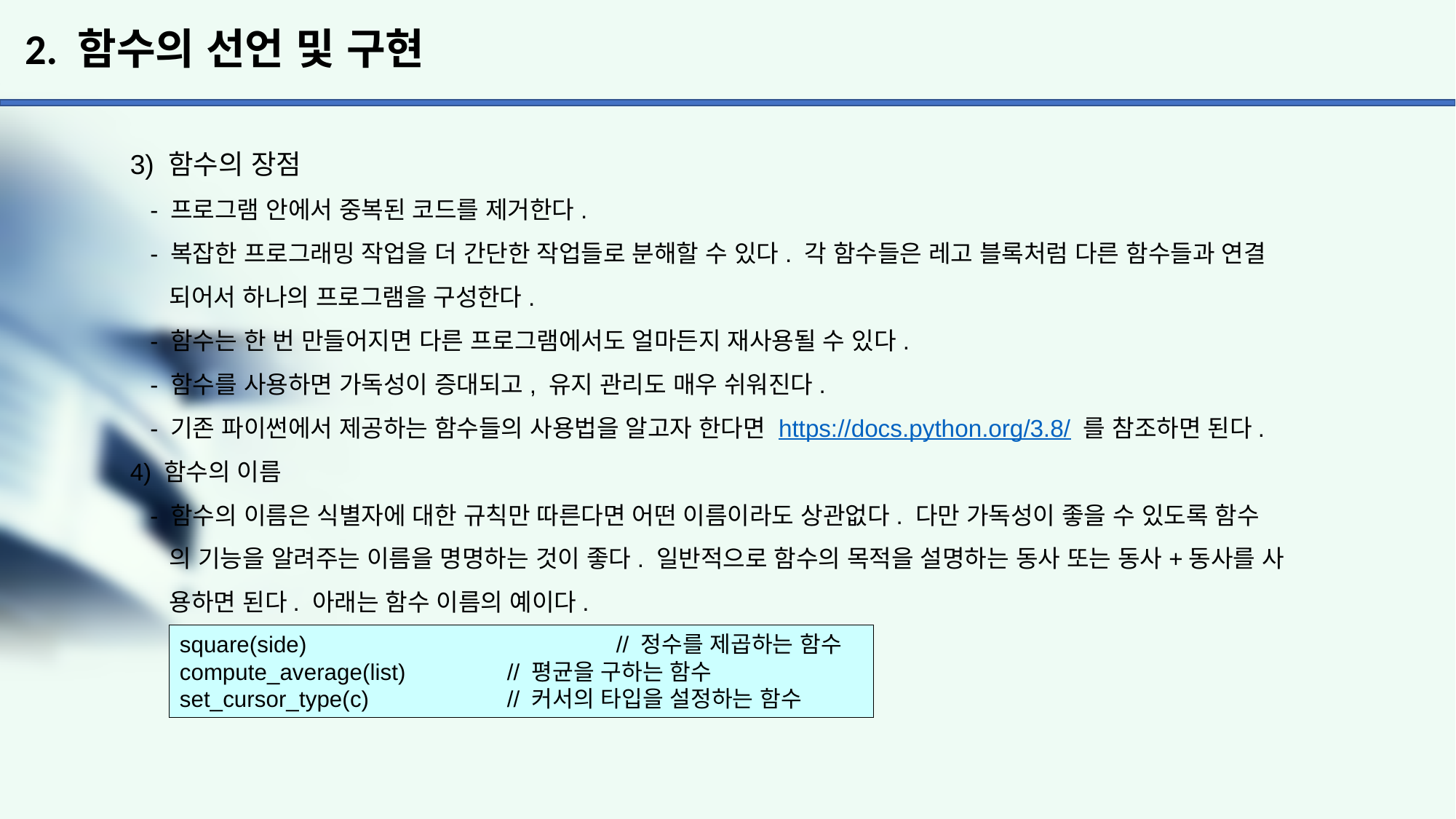

# 2. 함수의 선언 및 구현
3) 함수의 장점
   - 프로그램 안에서 중복된 코드를 제거한다.
   - 복잡한 프로그래밍 작업을 더 간단한 작업들로 분해할 수 있다. 각 함수들은 레고 블록처럼 다른 함수들과 연결
     되어서 하나의 프로그램을 구성한다.
   - 함수는 한 번 만들어지면 다른 프로그램에서도 얼마든지 재사용될 수 있다.
   - 함수를 사용하면 가독성이 증대되고, 유지 관리도 매우 쉬워진다.
   - 기존 파이썬에서 제공하는 함수들의 사용법을 알고자 한다면 https://docs.python.org/3.8/ 를 참조하면 된다.
4) 함수의 이름
   - 함수의 이름은 식별자에 대한 규칙만 따른다면 어떤 이름이라도 상관없다. 다만 가독성이 좋을 수 있도록 함수
     의 기능을 알려주는 이름을 명명하는 것이 좋다. 일반적으로 함수의 목적을 설명하는 동사 또는 동사+동사를 사
     용하면 된다. 아래는 함수 이름의 예이다.
square(side)			// 정수를 제곱하는 함수
compute_average(list)	// 평균을 구하는 함수
set_cursor_type(c)		// 커서의 타입을 설정하는 함수